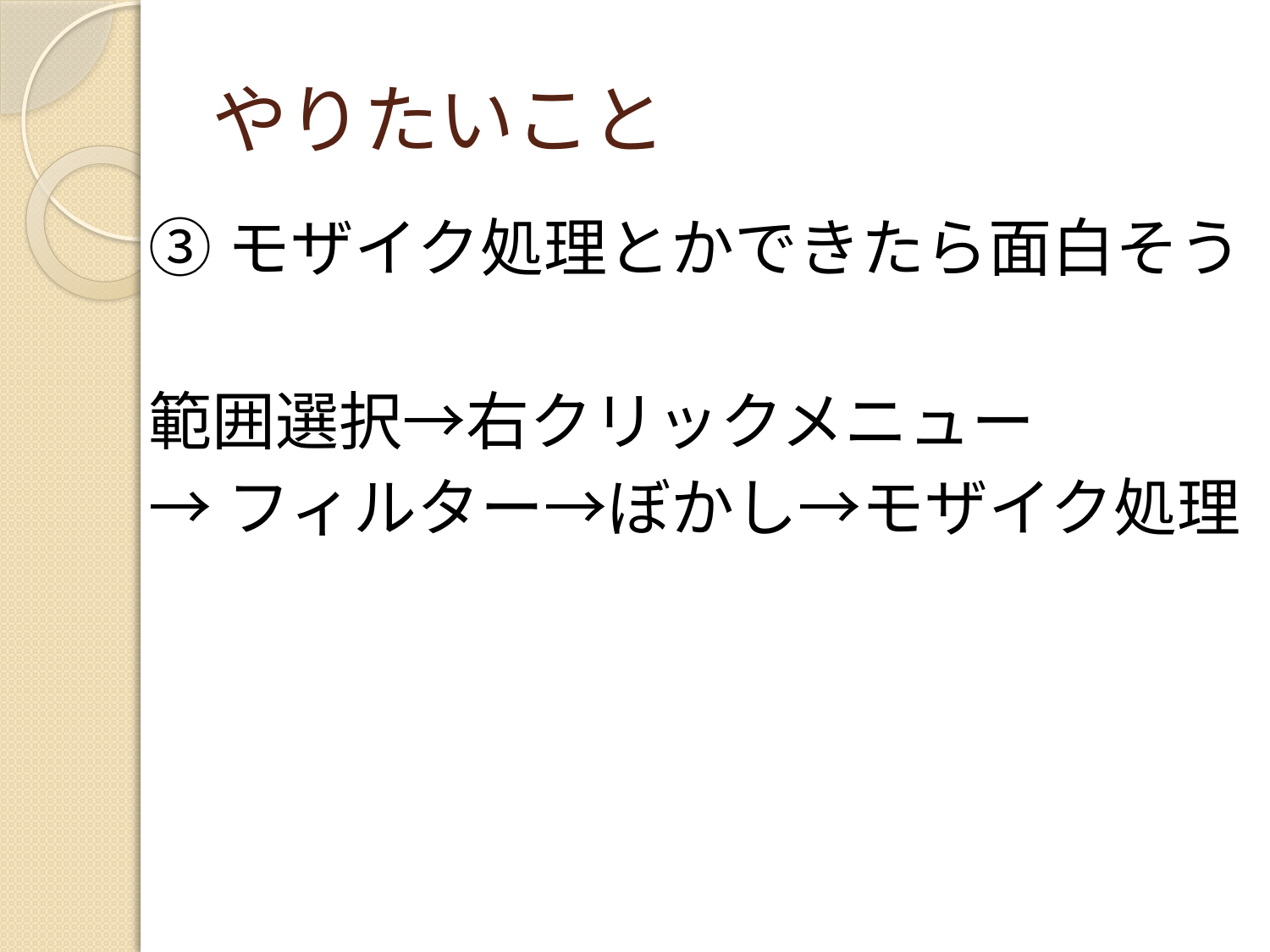

# やりたいこと
③モザイク処理とかできたら面白そう

範囲選択→右クリックメニュー
→フィルター→ぼかし→モザイク処理